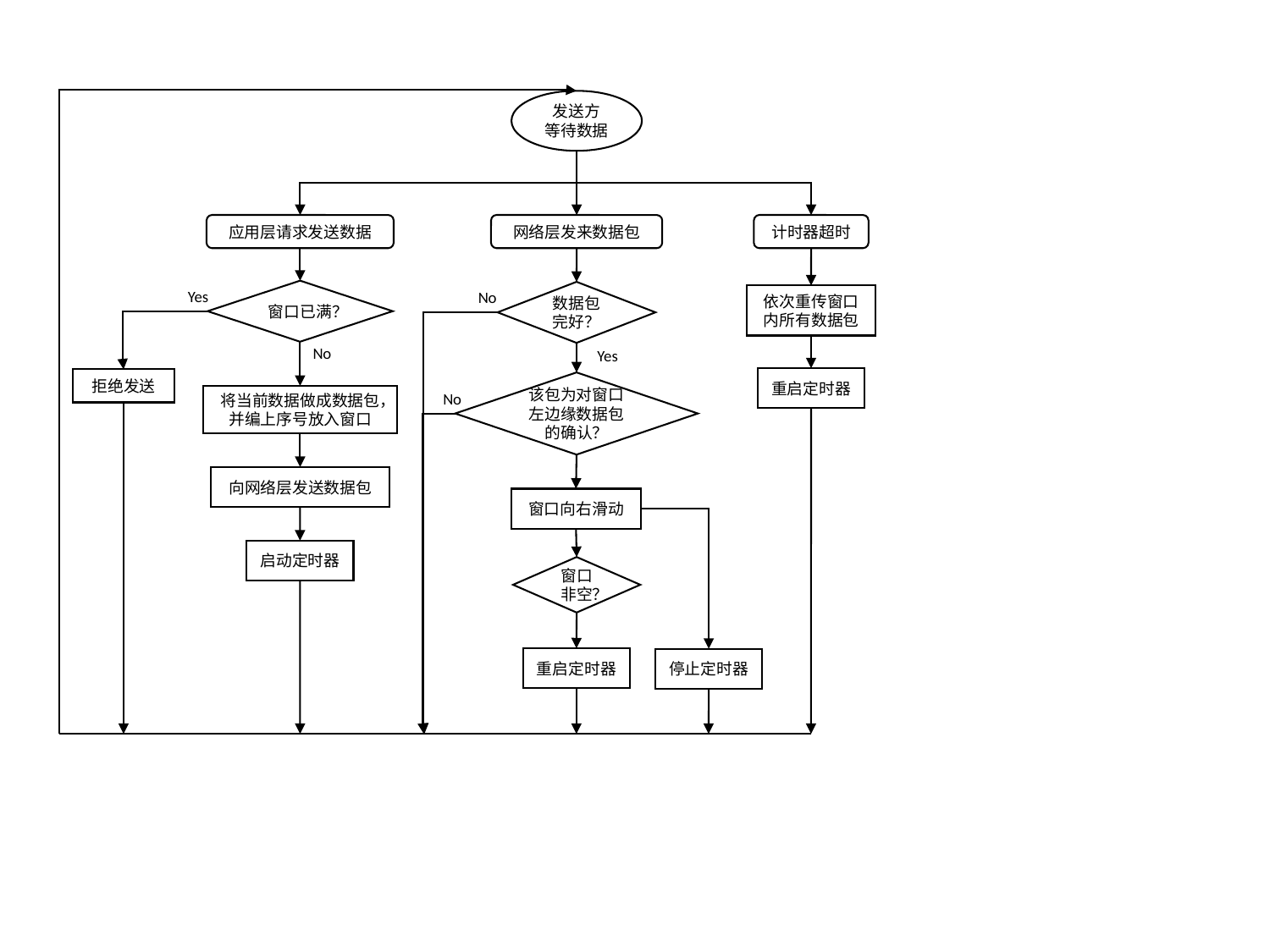

发送方
等待数据
应用层请求发送数据
网络层发来数据包
计时器超时
Yes
窗口已满？
No
数据包
完好？
依次重传窗口
内所有数据包
No
Yes
重启定时器
拒绝发送
该包为对窗口
左边缘数据包
的确认？
No
将当前数据做成数据包，
并编上序号放入窗口
向网络层发送数据包
窗口向右滑动
启动定时器
窗口
非空？
重启定时器
停止定时器